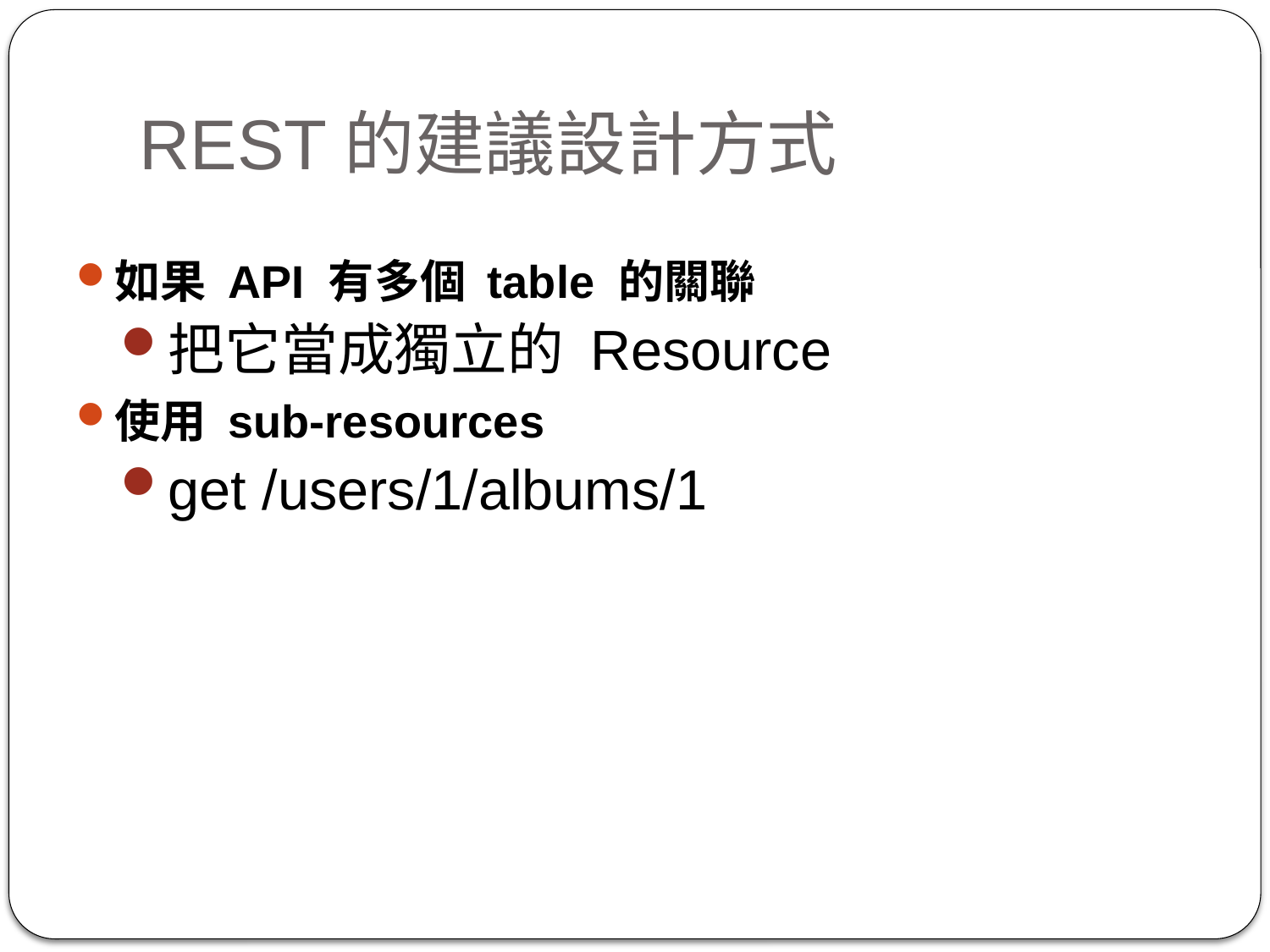

# REST的建議設計方式
如果 API 有多個 table 的關聯
把它當成獨立的 Resource
使用 sub-resources
get /users/1/albums/1